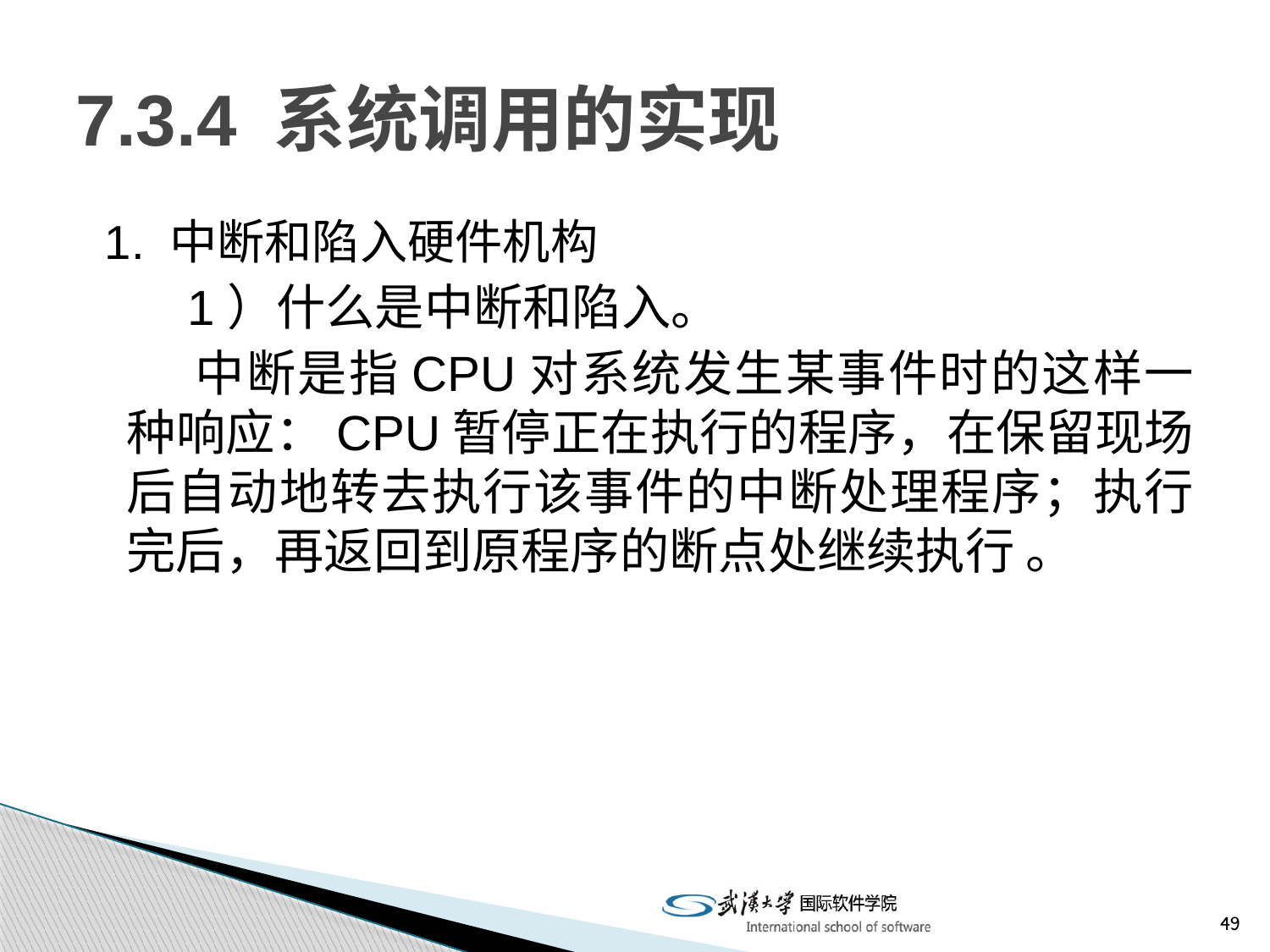

# 7.3.4 系统调用的实现
 1. 中断和陷入硬件机构
       1）什么是中断和陷入。
       中断是指CPU对系统发生某事件时的这样一种响应：CPU暂停正在执行的程序，在保留现场后自动地转去执行该事件的中断处理程序；执行完后，再返回到原程序的断点处继续执行 。
49